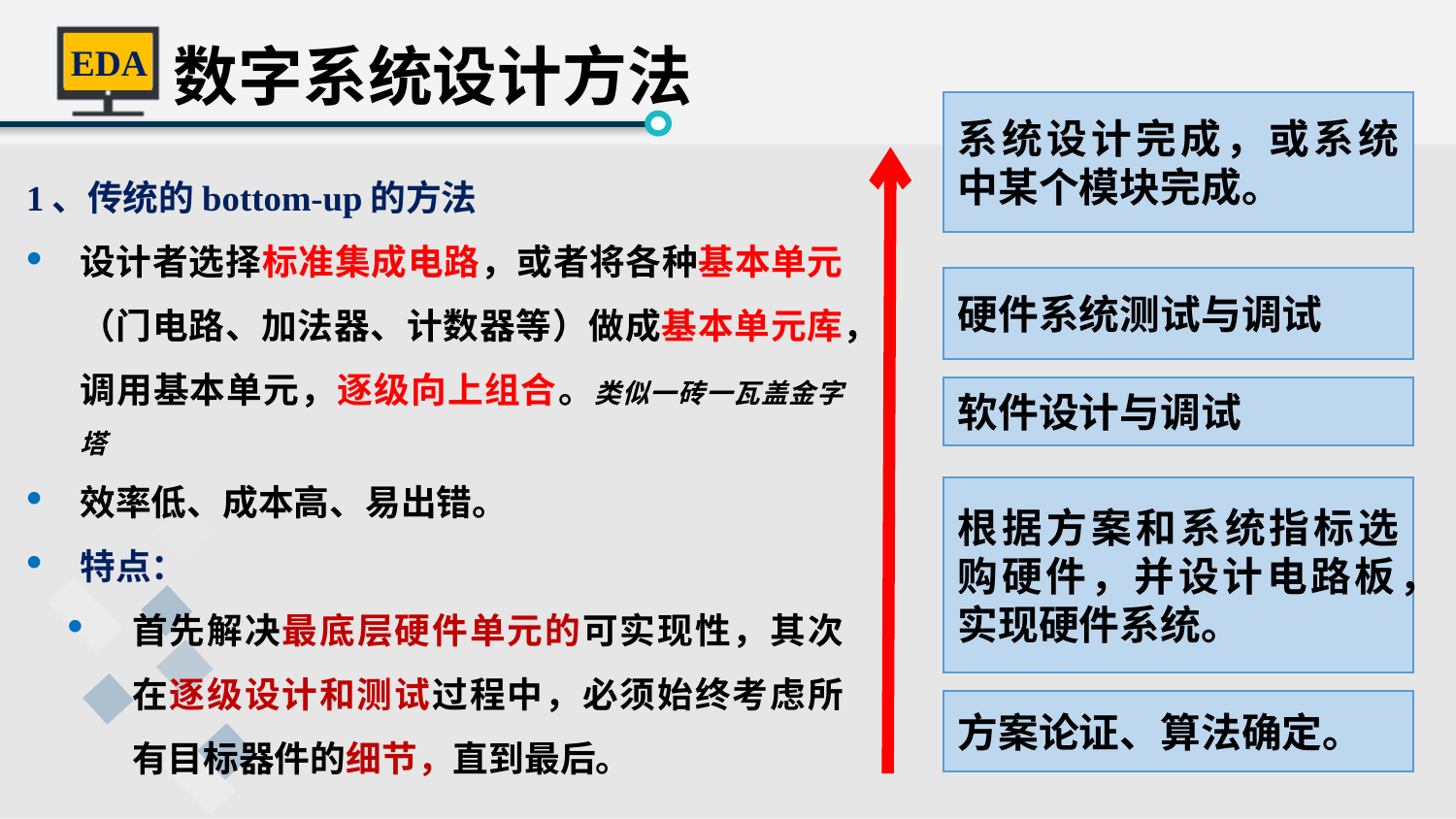

数字系统设计方法
系统设计完成，或系统中某个模块完成。
1、传统的bottom-up的方法
设计者选择标准集成电路，或者将各种基本单元（门电路、加法器、计数器等）做成基本单元库，调用基本单元，逐级向上组合。类似一砖一瓦盖金字塔
效率低、成本高、易出错。
特点：
首先解决最底层硬件单元的可实现性，其次在逐级设计和测试过程中，必须始终考虑所有目标器件的细节，直到最后。

硬件系统测试与调试
软件设计与调试
根据方案和系统指标选购硬件，并设计电路板，实现硬件系统。
方案论证、算法确定。